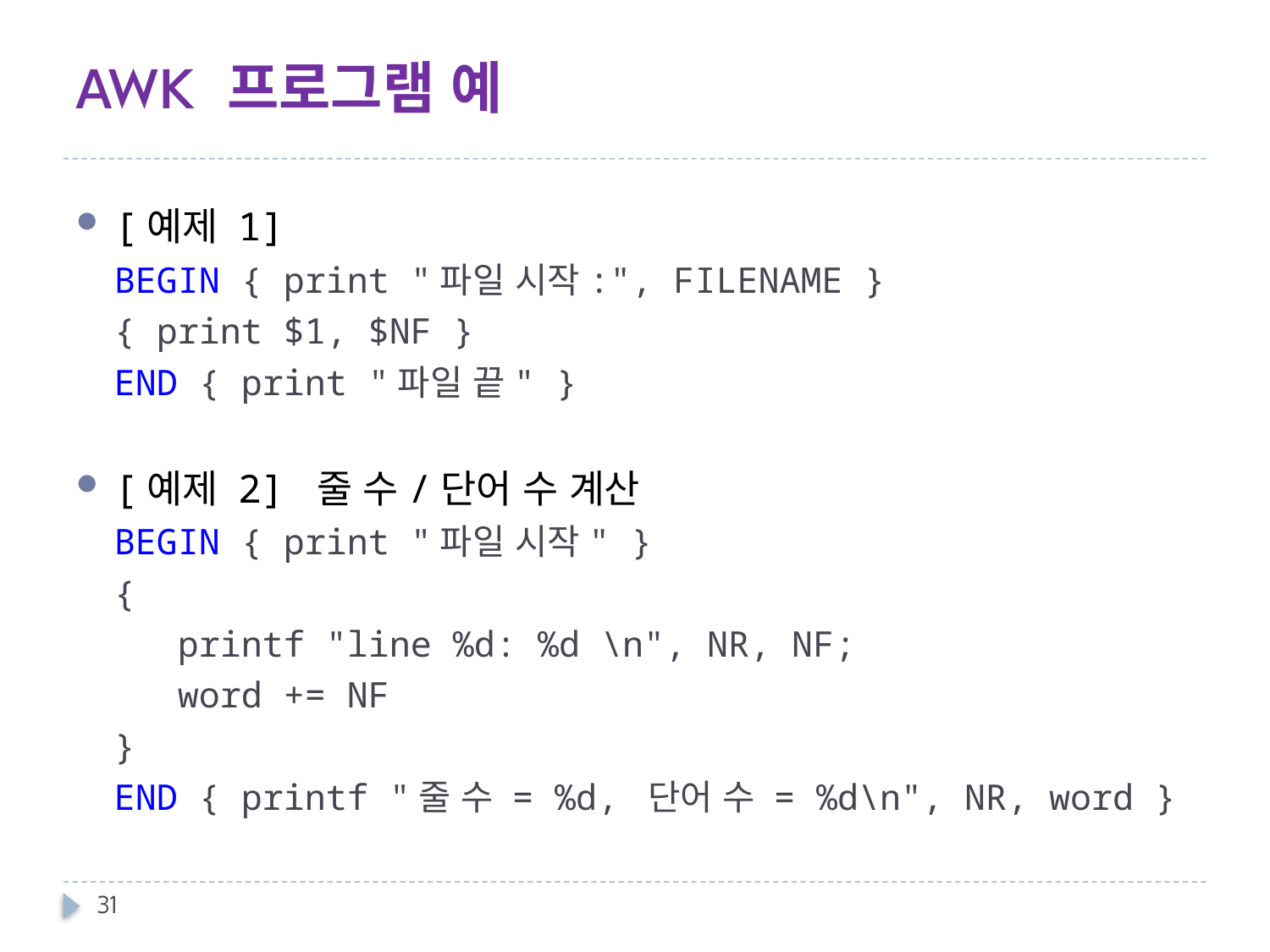

# AWK 프로그램 예
[예제 1]
BEGIN { print "파일 시작:", FILENAME }
{ print $1, $NF }
END { print "파일 끝" }

[예제 2] 줄 수/단어 수 계산
BEGIN { print "파일 시작" }
{
   printf "line %d: %d \n", NR, NF;
   word += NF
}
END { printf "줄 수 = %d, 단어 수 = %d\n", NR, word }

31